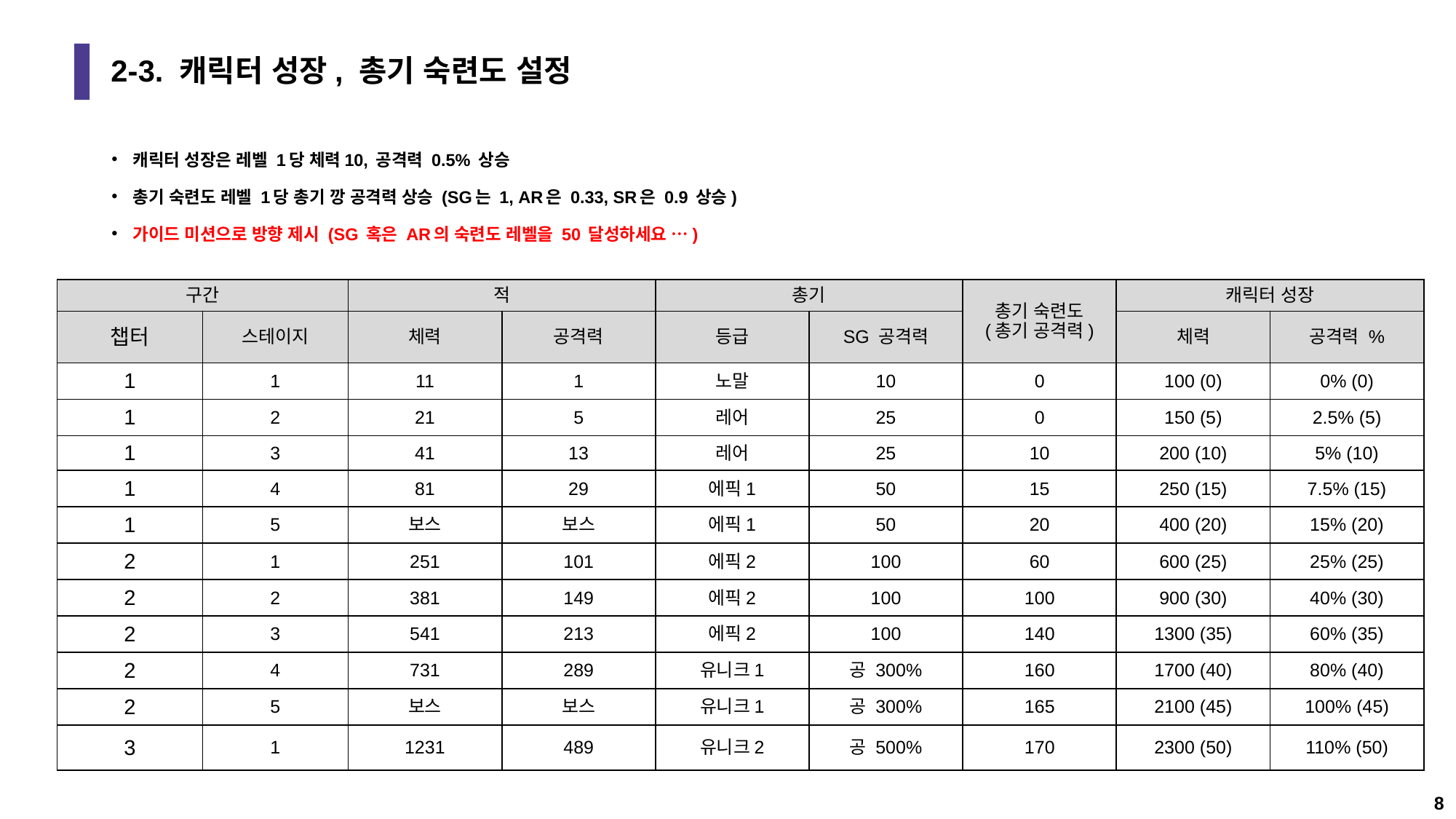

# 2-3. 캐릭터 성장, 총기 숙련도 설정
캐릭터 성장은 레벨 1당 체력10, 공격력 0.5% 상승
총기 숙련도 레벨 1당 총기 깡 공격력 상승 (SG는 1, AR은 0.33, SR은 0.9 상승)
가이드 미션으로 방향 제시 (SG 혹은 AR의 숙련도 레벨을 50 달성하세요 …)
| 구간 |  | 적 |  | 총기 |  | 총기 숙련도 (총기 공격력) | 캐릭터 성장 |  |
| --- | --- | --- | --- | --- | --- | --- | --- | --- |
| 챕터 | 스테이지 | 체력 | 공격력 | 등급 | SG 공격력 | 금화 | 체력 | 공격력 % |
| 1 | 1 | 11 | 1 | 노말 | 10 | 0 | 100 (0) | 0% (0) |
| 1 | 2 | 21 | 5 | 레어 | 25 | 0 | 150 (5) | 2.5% (5) |
| 1 | 3 | 41 | 13 | 레어 | 25 | 10 | 200 (10) | 5% (10) |
| 1 | 4 | 81 | 29 | 에픽1 | 50 | 15 | 250 (15) | 7.5% (15) |
| 1 | 5 | 보스 | 보스 | 에픽1 | 50 | 20 | 400 (20) | 15% (20) |
| 2 | 1 | 251 | 101 | 에픽2 | 100 | 60 | 600 (25) | 25% (25) |
| 2 | 2 | 381 | 149 | 에픽2 | 100 | 100 | 900 (30) | 40% (30) |
| 2 | 3 | 541 | 213 | 에픽2 | 100 | 140 | 1300 (35) | 60% (35) |
| 2 | 4 | 731 | 289 | 유니크1 | 공 300% | 160 | 1700 (40) | 80% (40) |
| 2 | 5 | 보스 | 보스 | 유니크1 | 공 300% | 165 | 2100 (45) | 100% (45) |
| 3 | 1 | 1231 | 489 | 유니크2 | 공 500% | 170 | 2300 (50) | 110% (50) |